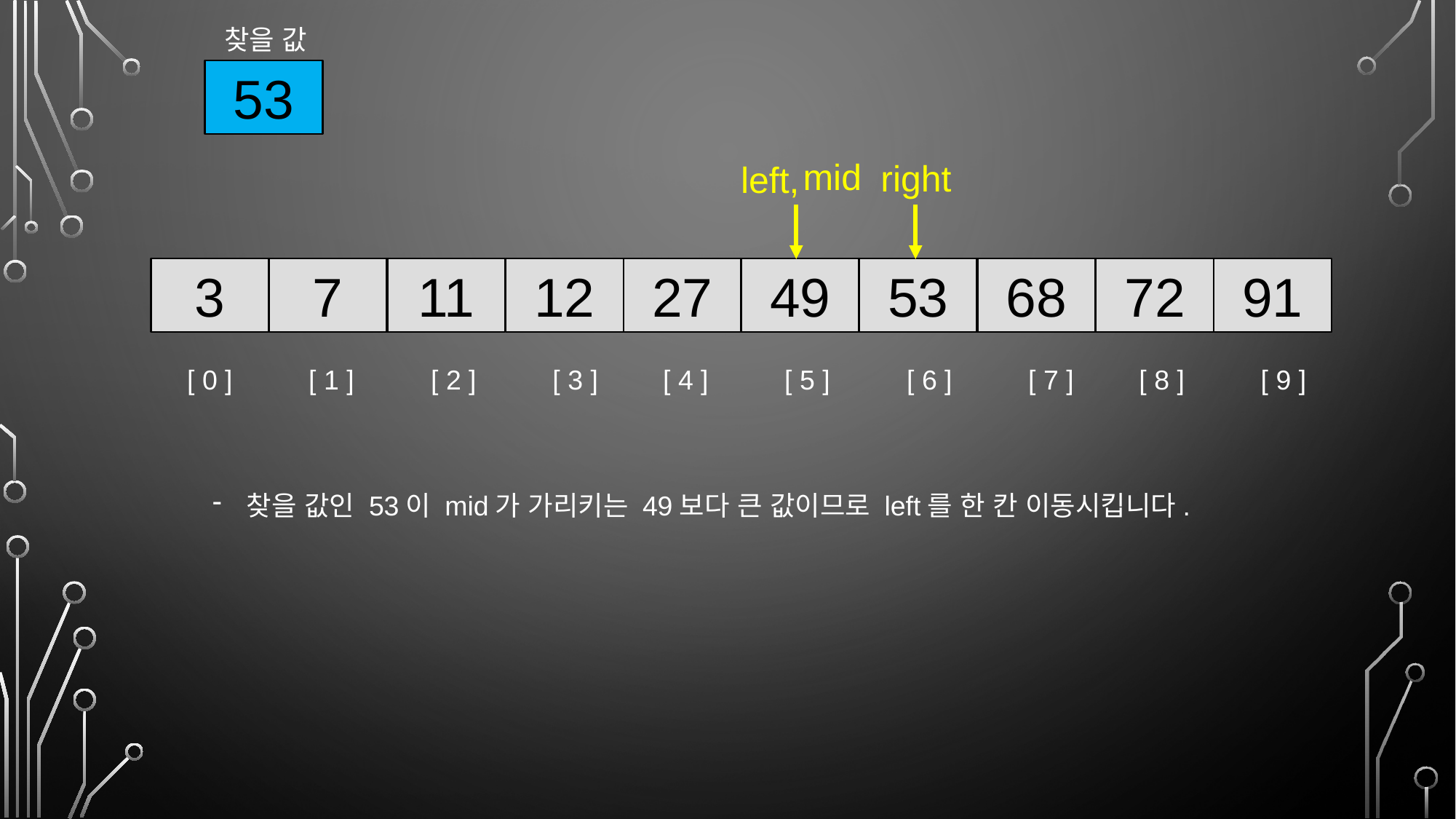

찾을 값
53
mid
right
left,
11
12
27
68
72
91
3
7
49
53
 [ 2 ]
 [ 3 ]
 [ 6 ]
 [ 7 ]
 [ 8 ]
 [ 9 ]
 [ 0 ]
 [ 1 ]
 [ 4 ]
 [ 5 ]
찾을 값인 53이 mid가 가리키는 49보다 큰 값이므로 left를 한 칸 이동시킵니다.